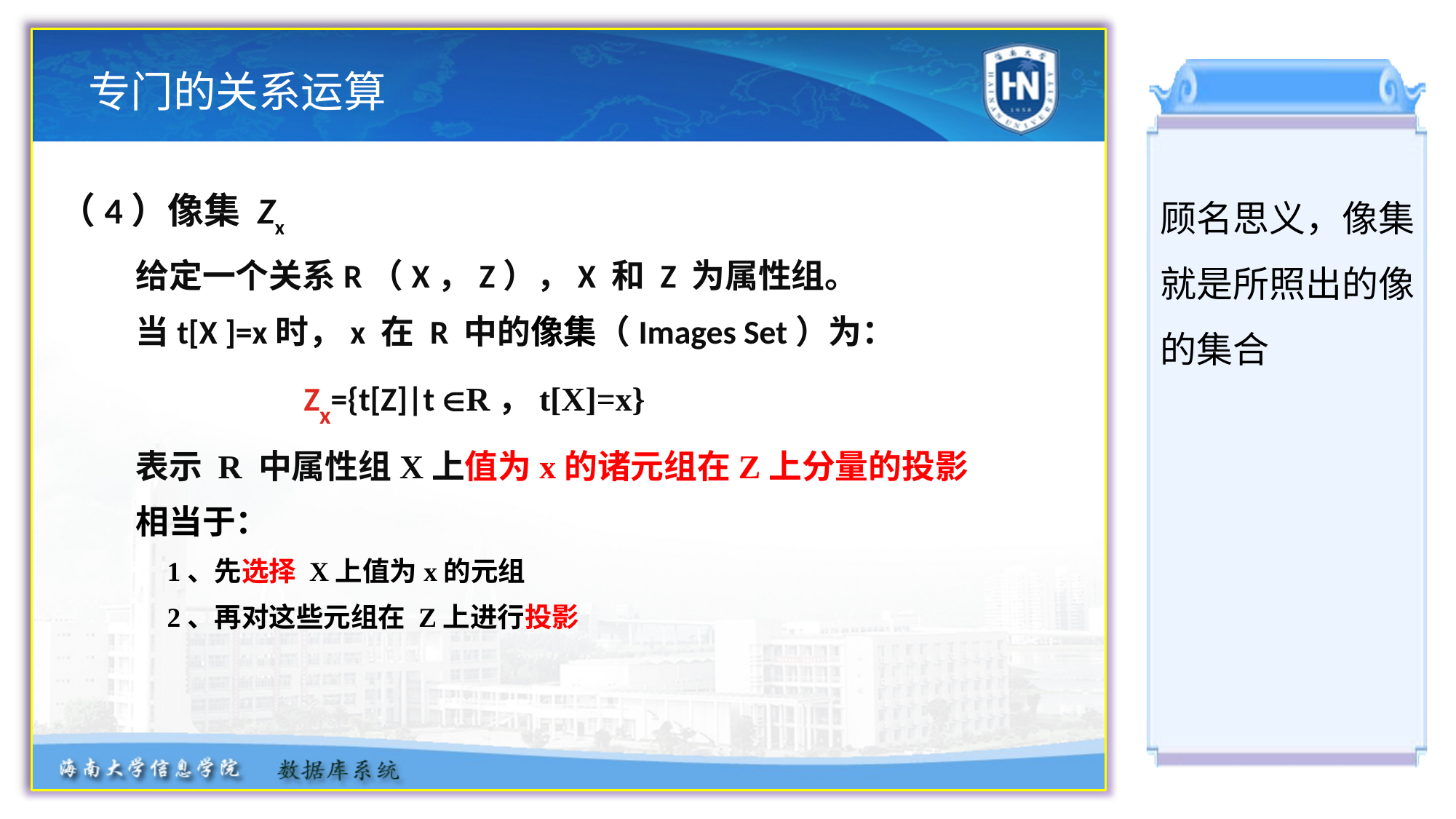

# 专门的关系运算
（4）像集 Zx
  给定一个关系R（X，Z），X 和 Z 为属性组。
  当t[X ]=x时，x 在 R 中的像集（Images Set）为：
	           Zx={t[Z]|t ∈R，t[X]=x}
  表示 R 中属性组X上值为x的诸元组在Z上分量的投影
  相当于：
1、先选择 X上值为x的元组
2、再对这些元组在 Z上进行投影
顾名思义，像集就是所照出的像的集合